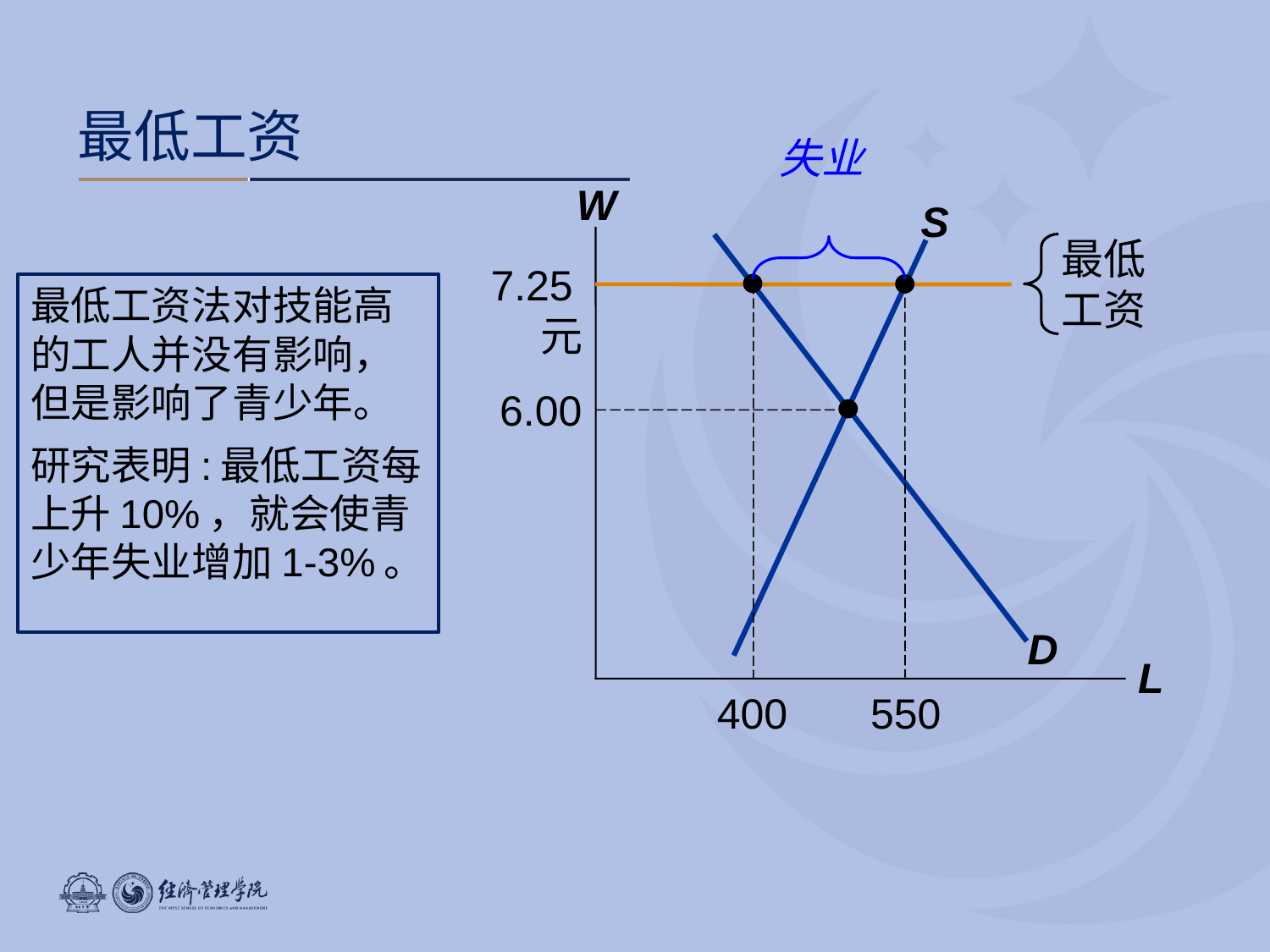

最低工资
失业

W

L
S

最低工资

7.25元

D

400
最低工资法对技能高的工人并没有影响，但是影响了青少年。
研究表明:最低工资每上升10%，就会使青少年失业增加1-3%。

550
6.00